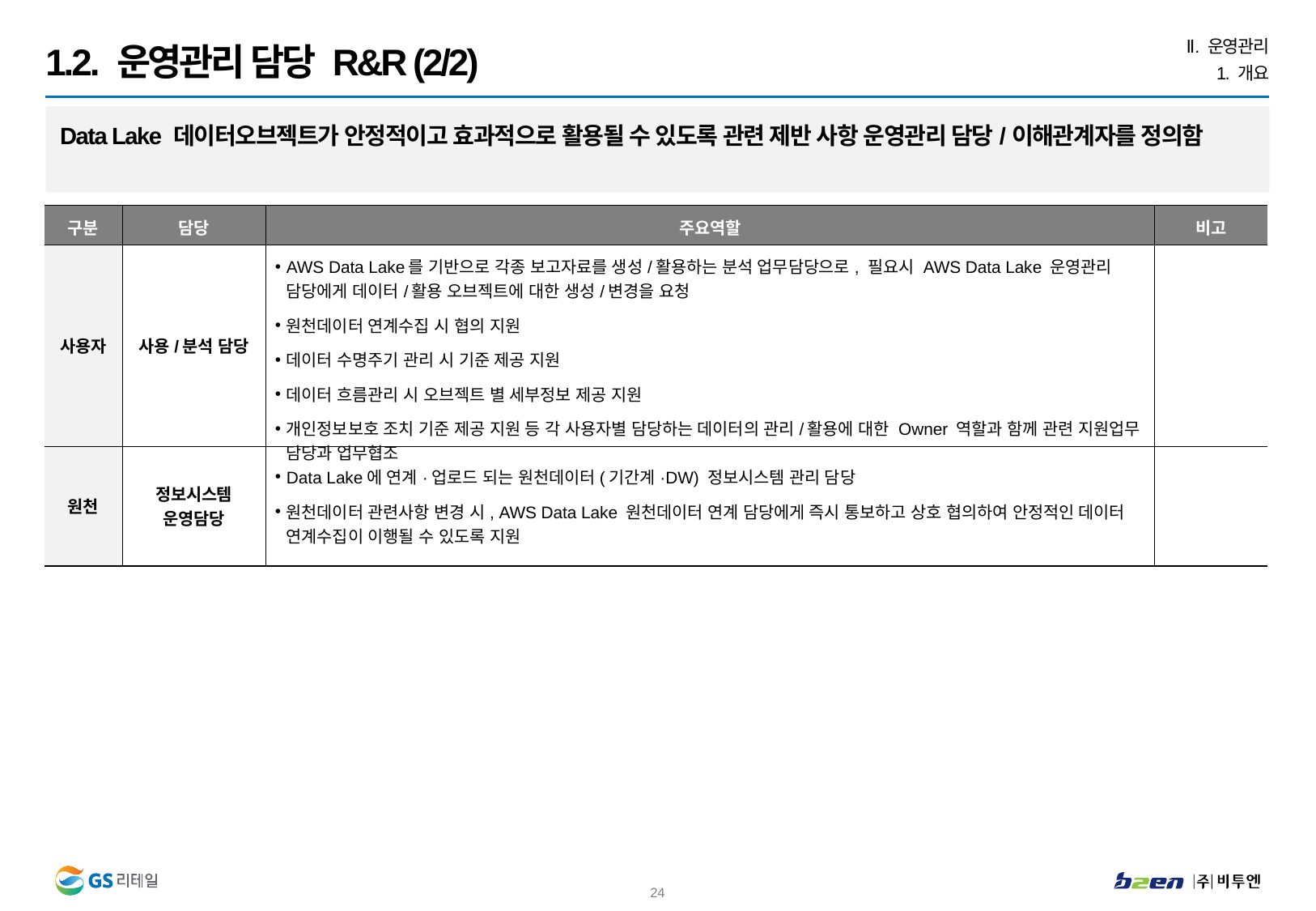

Ⅱ. 운영관리
1. 개요
1.2. 운영관리 담당 R&R (2/2)
Data Lake 데이터오브젝트가 안정적이고 효과적으로 활용될 수 있도록 관련 제반 사항 운영관리 담당/이해관계자를 정의함
| 구분 | 담당 | 주요역할 | 비고 |
| --- | --- | --- | --- |
| 사용자 | 사용/분석 담당 | AWS Data Lake를 기반으로 각종 보고자료를 생성/활용하는 분석 업무담당으로, 필요시 AWS Data Lake 운영관리 담당에게 데이터/활용 오브젝트에 대한 생성/변경을 요청 원천데이터 연계수집 시 협의 지원 데이터 수명주기 관리 시 기준 제공 지원 데이터 흐름관리 시 오브젝트 별 세부정보 제공 지원 개인정보보호 조치 기준 제공 지원 등 각 사용자별 담당하는 데이터의 관리/활용에 대한 Owner 역할과 함께 관련 지원업무 담당과 업무협조 |  |
| 원천 | 정보시스템 운영담당 | Data Lake에 연계·업로드 되는 원천데이터(기간계·DW) 정보시스템 관리 담당 원천데이터 관련사항 변경 시, AWS Data Lake 원천데이터 연계 담당에게 즉시 통보하고 상호 협의하여 안정적인 데이터 연계수집이 이행될 수 있도록 지원 |  |
24